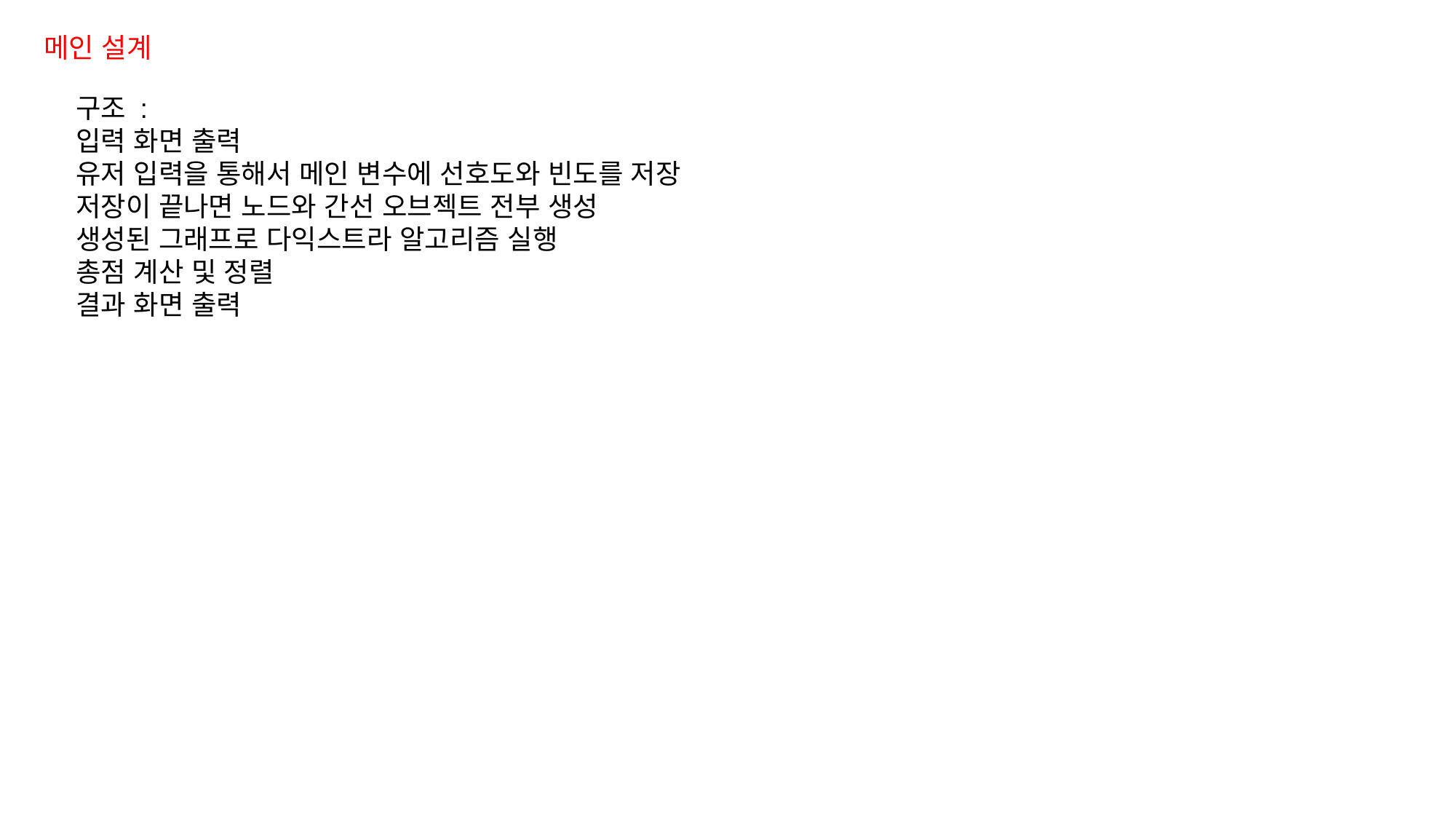

메인 설계
구조 :
입력 화면 출력
유저 입력을 통해서 메인 변수에 선호도와 빈도를 저장
저장이 끝나면 노드와 간선 오브젝트 전부 생성
생성된 그래프로 다익스트라 알고리즘 실행
총점 계산 및 정렬
결과 화면 출력